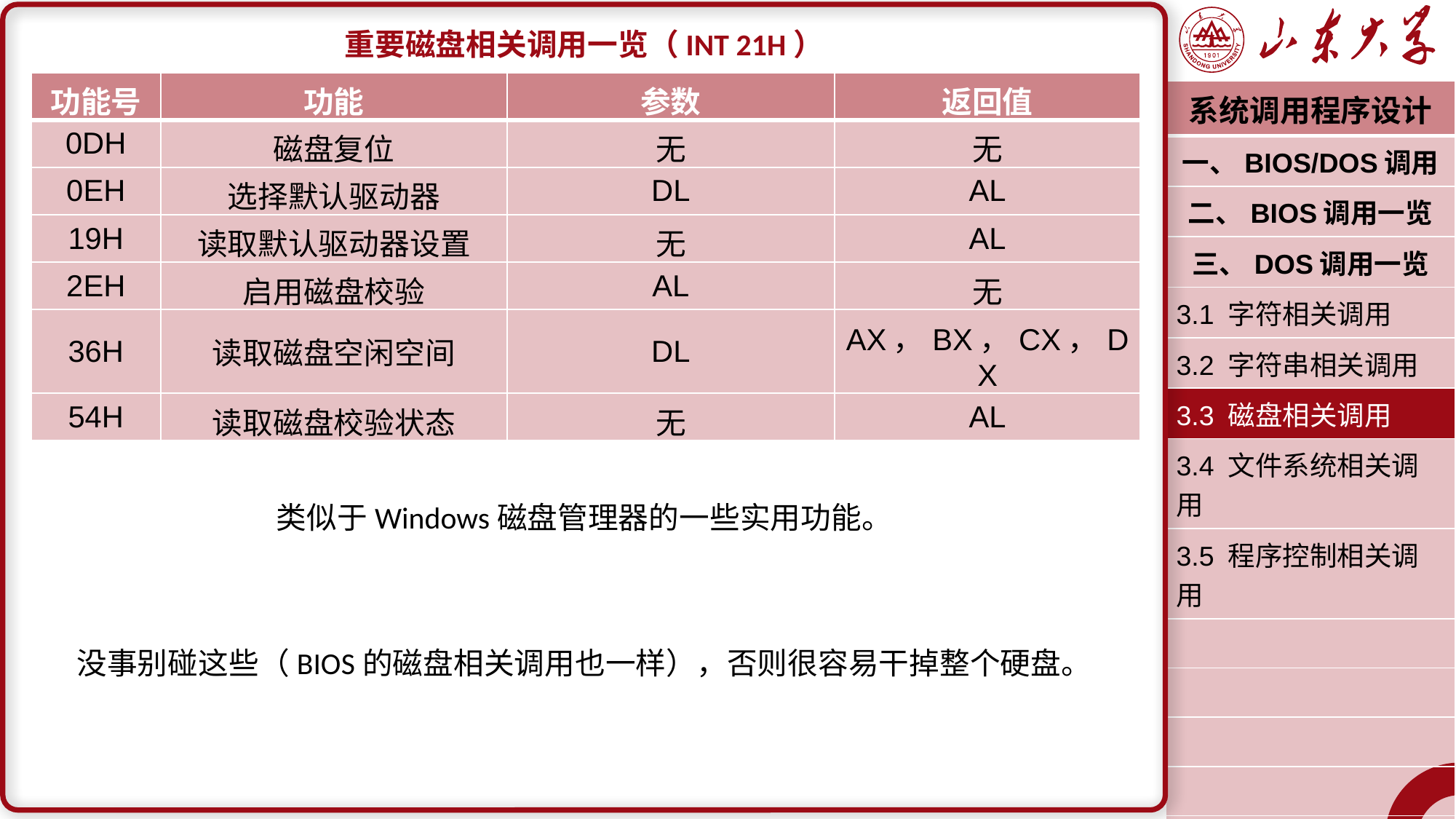

重要磁盘相关调用一览（INT 21H）

类似于Windows磁盘管理器的一些实用功能。

没事别碰这些（BIOS的磁盘相关调用也一样），否则很容易干掉整个硬盘。
| 功能号 | 功能 | 参数 | 返回值 |
| --- | --- | --- | --- |
| 0DH | 磁盘复位 | 无 | 无 |
| 0EH | 选择默认驱动器 | DL | AL |
| 19H | 读取默认驱动器设置 | 无 | AL |
| 2EH | 启用磁盘校验 | AL | 无 |
| 36H | 读取磁盘空闲空间 | DL | AX，BX，CX，DX |
| 54H | 读取磁盘校验状态 | 无 | AL |
| 系统调用程序设计 |
| --- |
| 一、BIOS/DOS调用 |
| 二、BIOS调用一览 |
| 三、DOS调用一览 |
| 3.1 字符相关调用 |
| 3.2 字符串相关调用 |
| 3.3 磁盘相关调用 |
| 3.4 文件系统相关调用 |
| 3.5 程序控制相关调用 |
|  |
|  |
|  |
|  |
|  |
| 潘润宇 2022.10 |